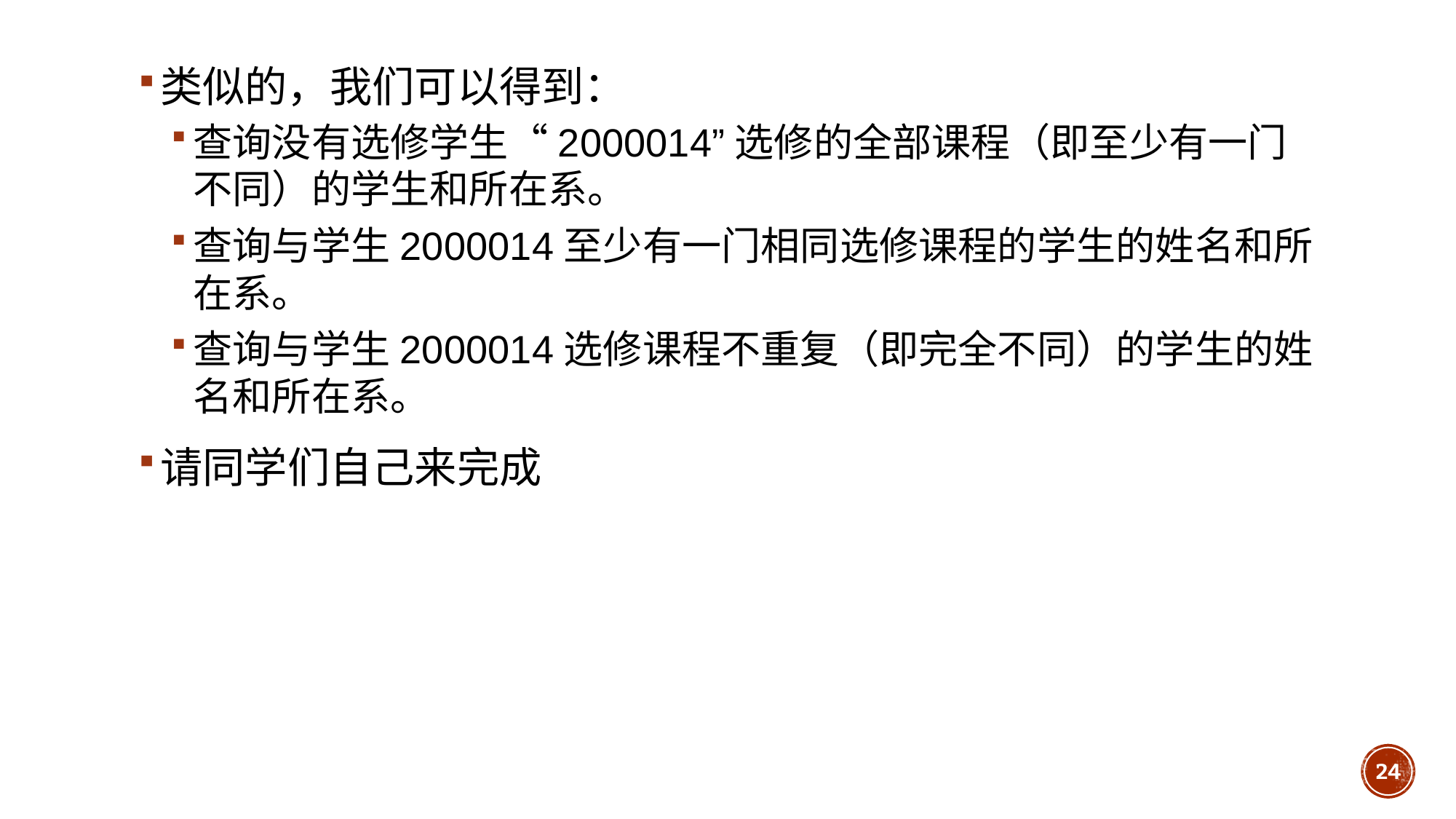

类似的，我们可以得到：
查询没有选修学生“2000014”选修的全部课程（即至少有一门不同）的学生和所在系。
查询与学生2000014至少有一门相同选修课程的学生的姓名和所在系。
查询与学生2000014选修课程不重复（即完全不同）的学生的姓名和所在系。
请同学们自己来完成

24